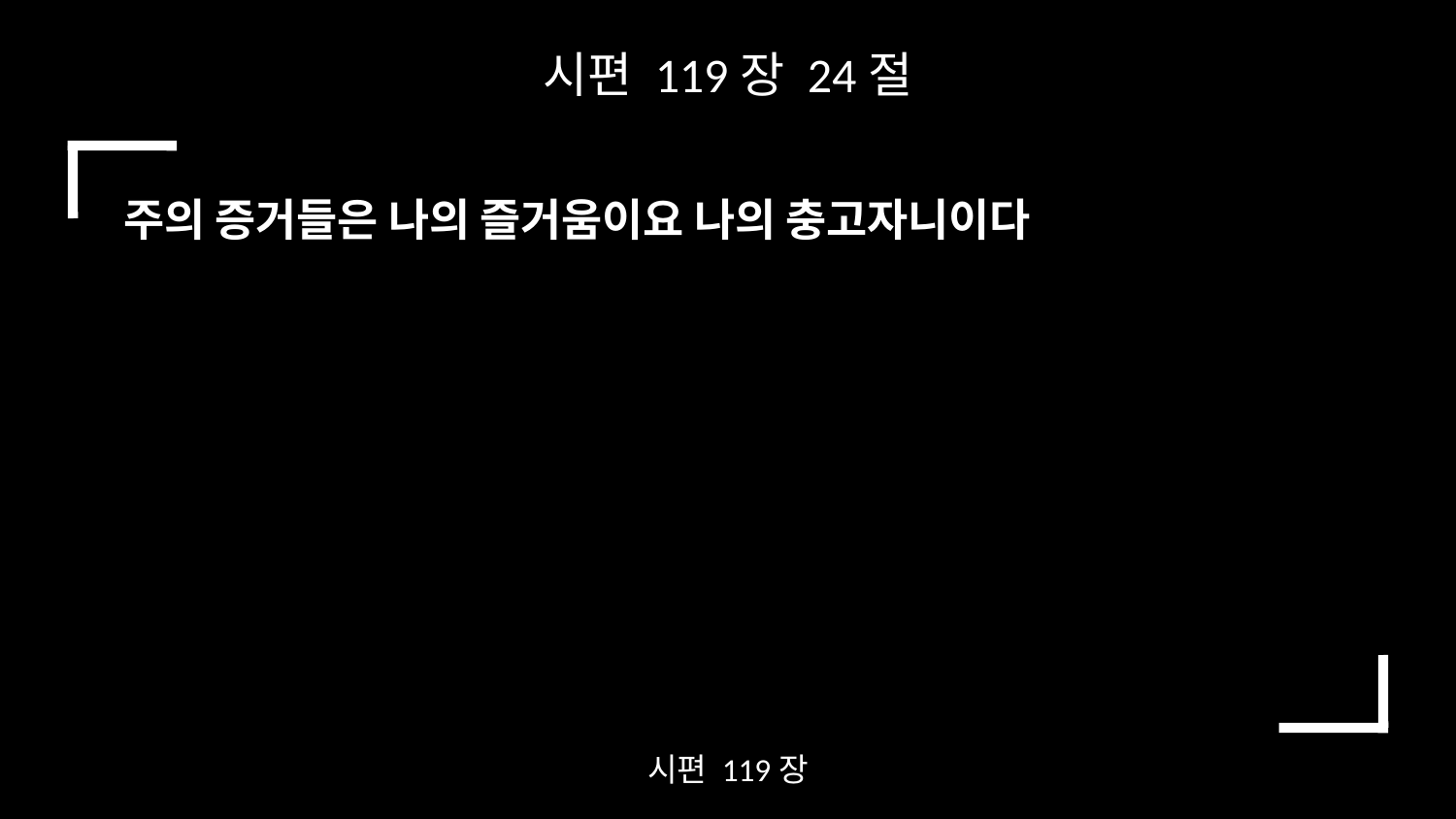

시편 119장 24절

주의 증거들은 나의 즐거움이요 나의 충고자니이다

시편 119장